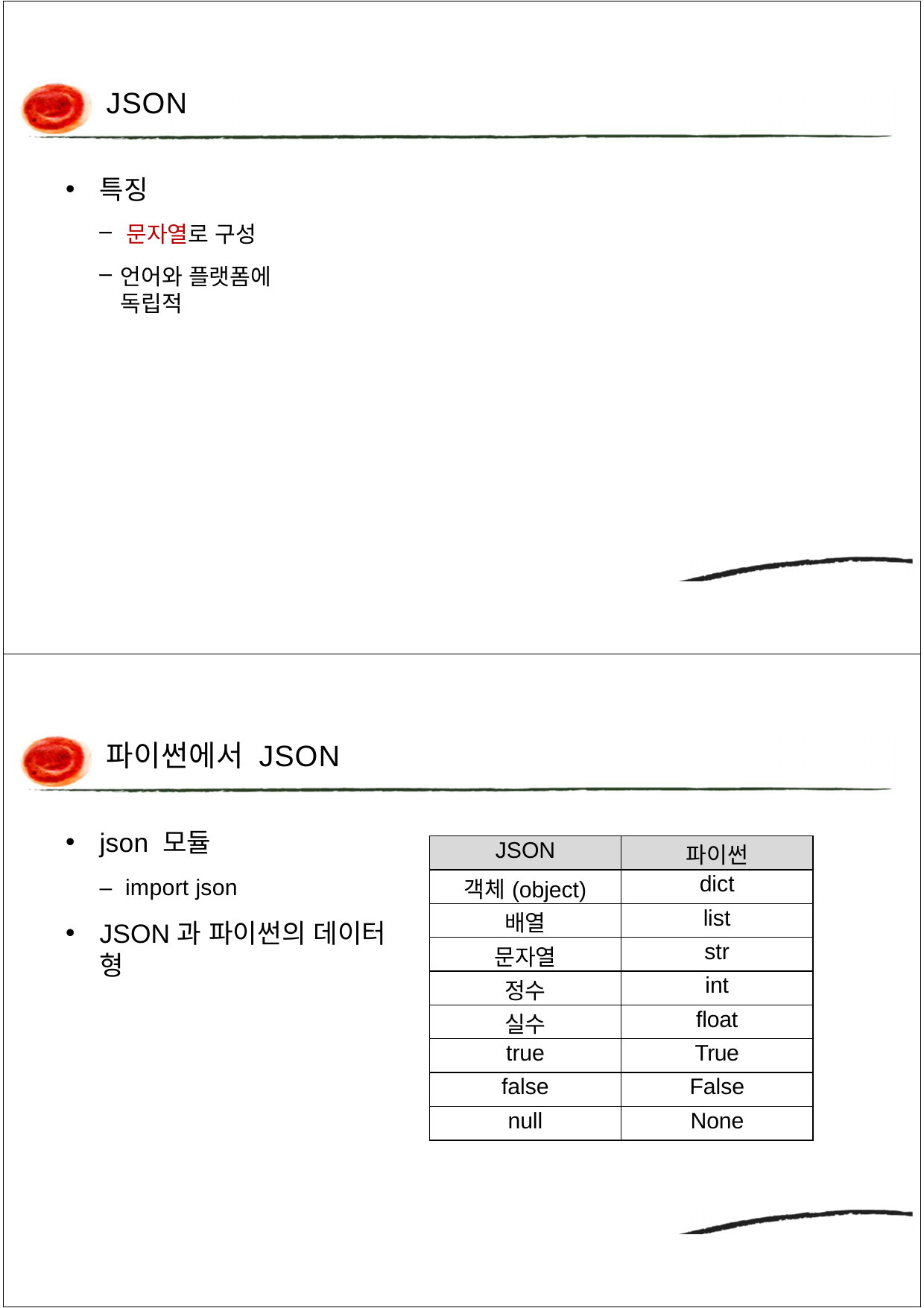

JSON

특징
문자열로 구성
언어와 플랫폼에 독립적

파이썬에서 JSON

json 모듈
–  import json
JSON과 파이썬의 데이터 형
| JSON | 파이썬 |
| --- | --- |
| 객체(object) | dict |
| 배열 | list |
| 문자열 | str |
| 정수 | int |
| 실수 | float |
| true | True |
| false | False |
| null | None |